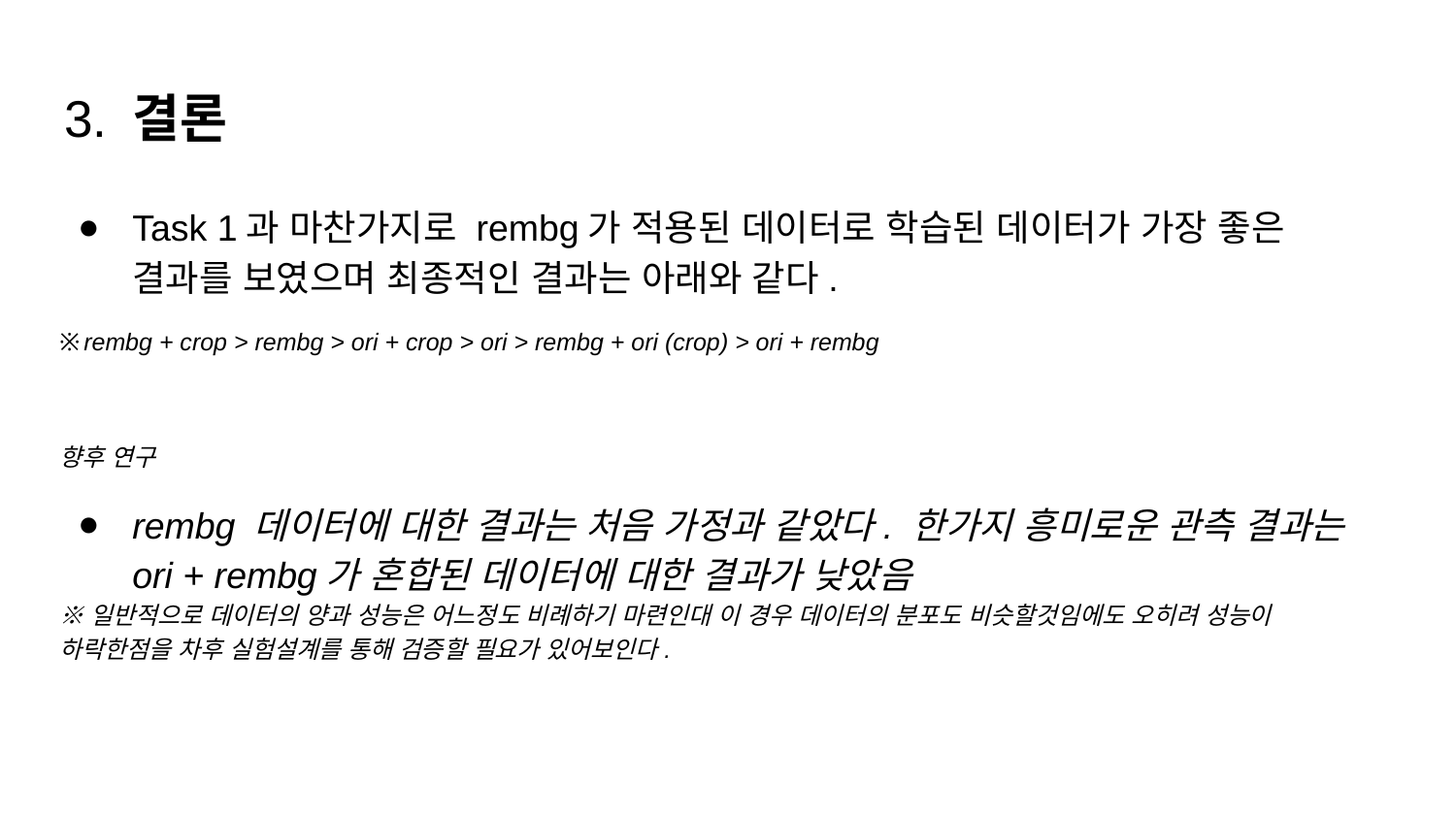

# 3. 결론

Task 1과 마찬가지로 rembg가 적용된 데이터로 학습된 데이터가 가장 좋은 결과를 보였으며 최종적인 결과는 아래와 같다.
※ rembg + crop > rembg > ori + crop > ori > rembg + ori (crop) > ori + rembg

향후 연구
rembg 데이터에 대한 결과는 처음 가정과 같았다. 한가지 흥미로운 관측 결과는 ori + rembg가 혼합된 데이터에 대한 결과가 낮았음
※ 일반적으로 데이터의 양과 성능은 어느정도 비례하기 마련인대 이 경우 데이터의 분포도 비슷할것임에도 오히려 성능이 하락한점을 차후 실험설계를 통해 검증할 필요가 있어보인다.